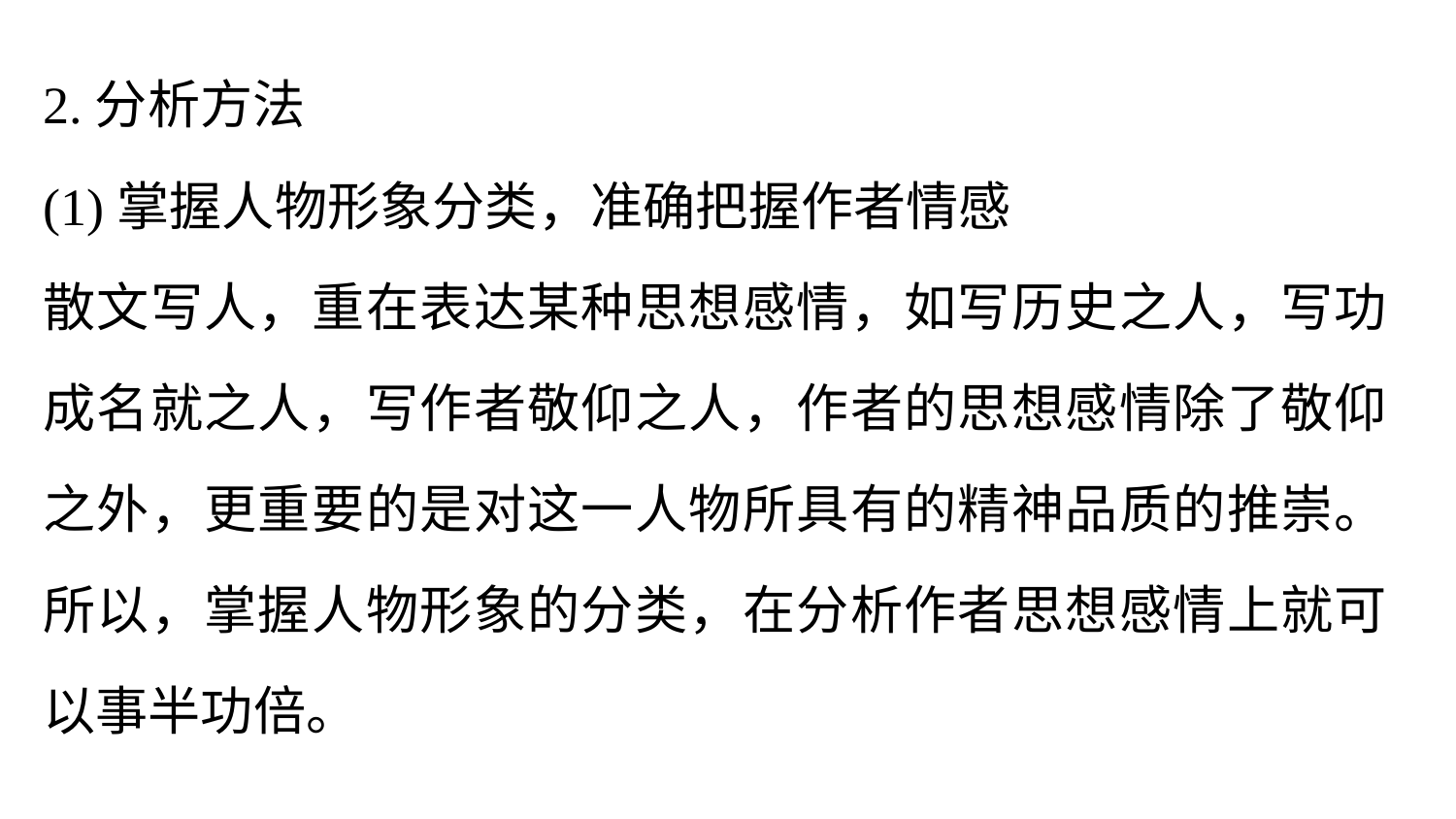

2.分析方法
(1)掌握人物形象分类，准确把握作者情感
散文写人，重在表达某种思想感情，如写历史之人，写功成名就之人，写作者敬仰之人，作者的思想感情除了敬仰之外，更重要的是对这一人物所具有的精神品质的推崇。所以，掌握人物形象的分类，在分析作者思想感情上就可以事半功倍。